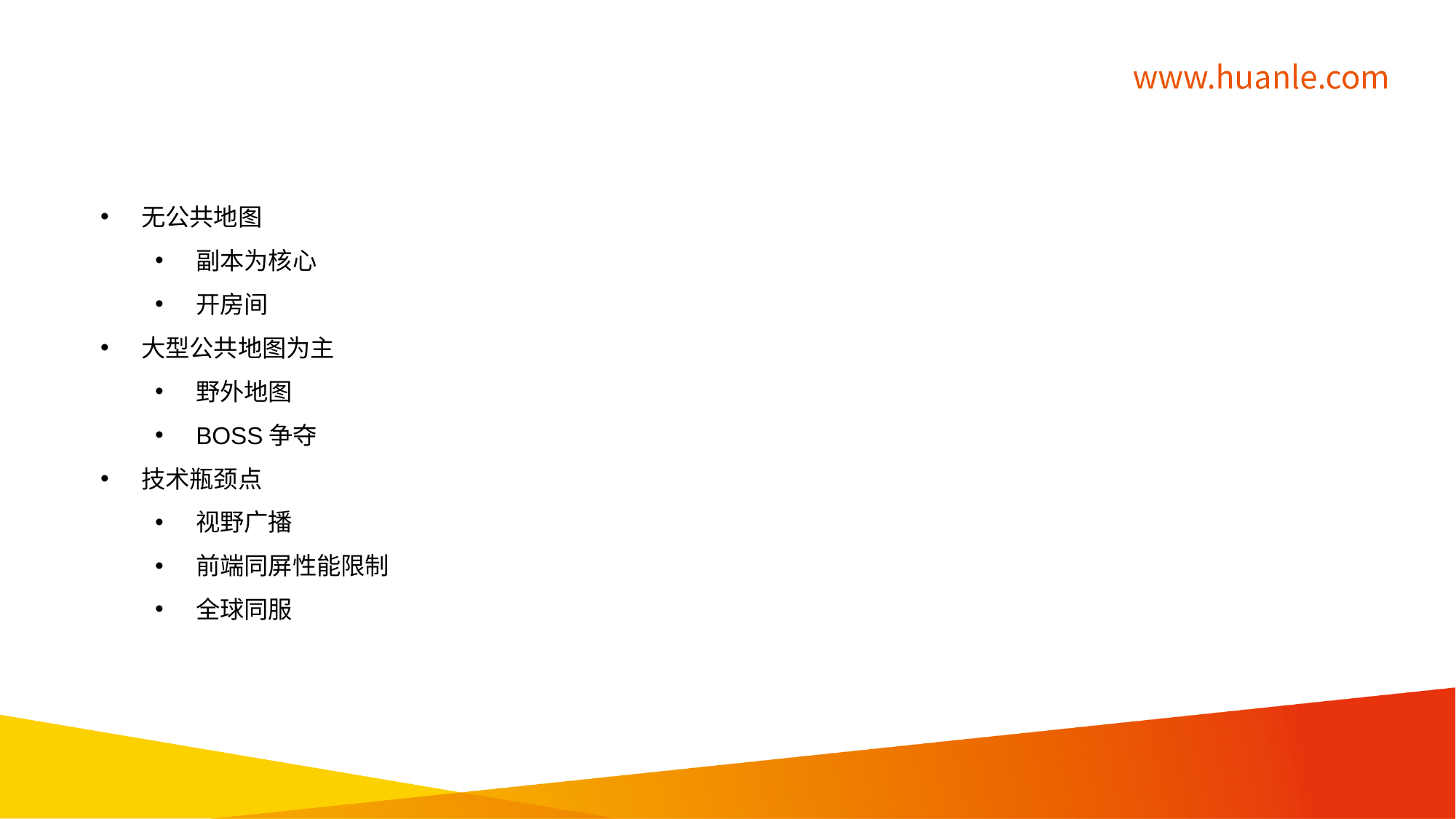

无公共地图
副本为核心
开房间
大型公共地图为主
野外地图
BOSS争夺
技术瓶颈点
视野广播
前端同屏性能限制
全球同服